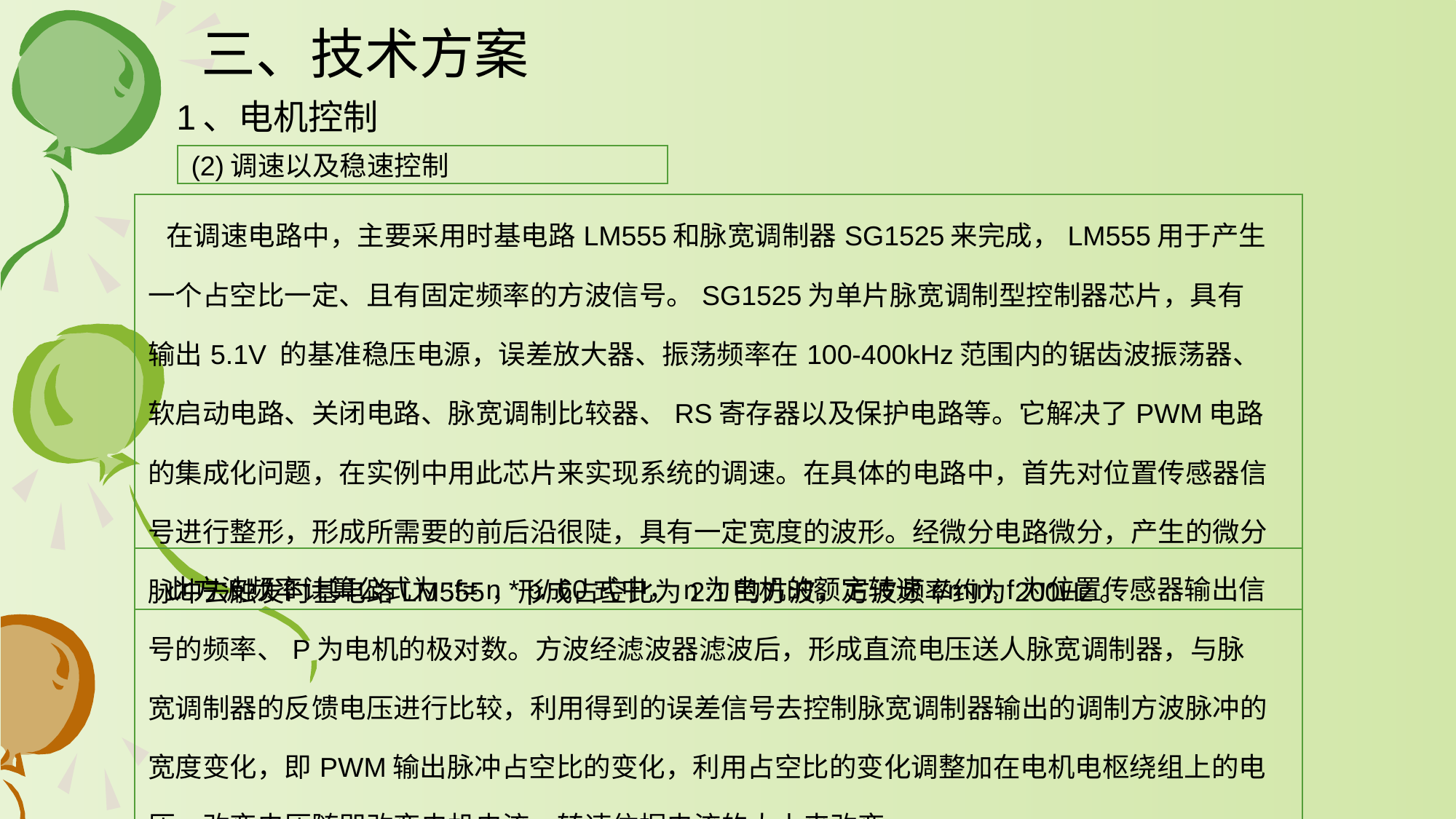

# 三、技术方案
 1、电机控制
| (2)调速以及稳速控制 |
| --- |
| 在调速电路中，主要采用时基电路LM555和脉宽调制器SG1525来完成，LM555用于产生一个占空比一定、且有固定频率的方波信号。SG1525为单片脉宽调制型控制器芯片，具有输出5.1V 的基准稳压电源，误差放大器、振荡频率在100-400kHz范围内的锯齿波振荡器、软启动电路、关闭电路、脉宽调制比较器、RS寄存器以及保护电路等。它解决了PWM电路的集成化问题，在实例中用此芯片来实现系统的调速。在具体的电路中，首先对位置传感器信号进行整形，形成所需要的前后沿很陡，具有一定宽度的波形。经微分电路微分，产生的微分脉冲去触发时基电路LM555，形成占空比为2:1的方波，方波频率约为200Hz。 |
| --- |
| 此方波频率计算公式为:f= n \* p/ 60式中，n为电机的额定转速r/min, f为位置传感器输出信号的频率、P为电机的极对数。方波经滤波器滤波后，形成直流电压送人脉宽调制器，与脉宽调制器的反馈电压进行比较，利用得到的误差信号去控制脉宽调制器输出的调制方波脉冲的宽度变化，即PWM输出脉冲占空比的变化，利用占空比的变化调整加在电机电枢绕组上的电压，改变电压随即改变电机电流，转速依据电流的大小来改变。 |
| --- |